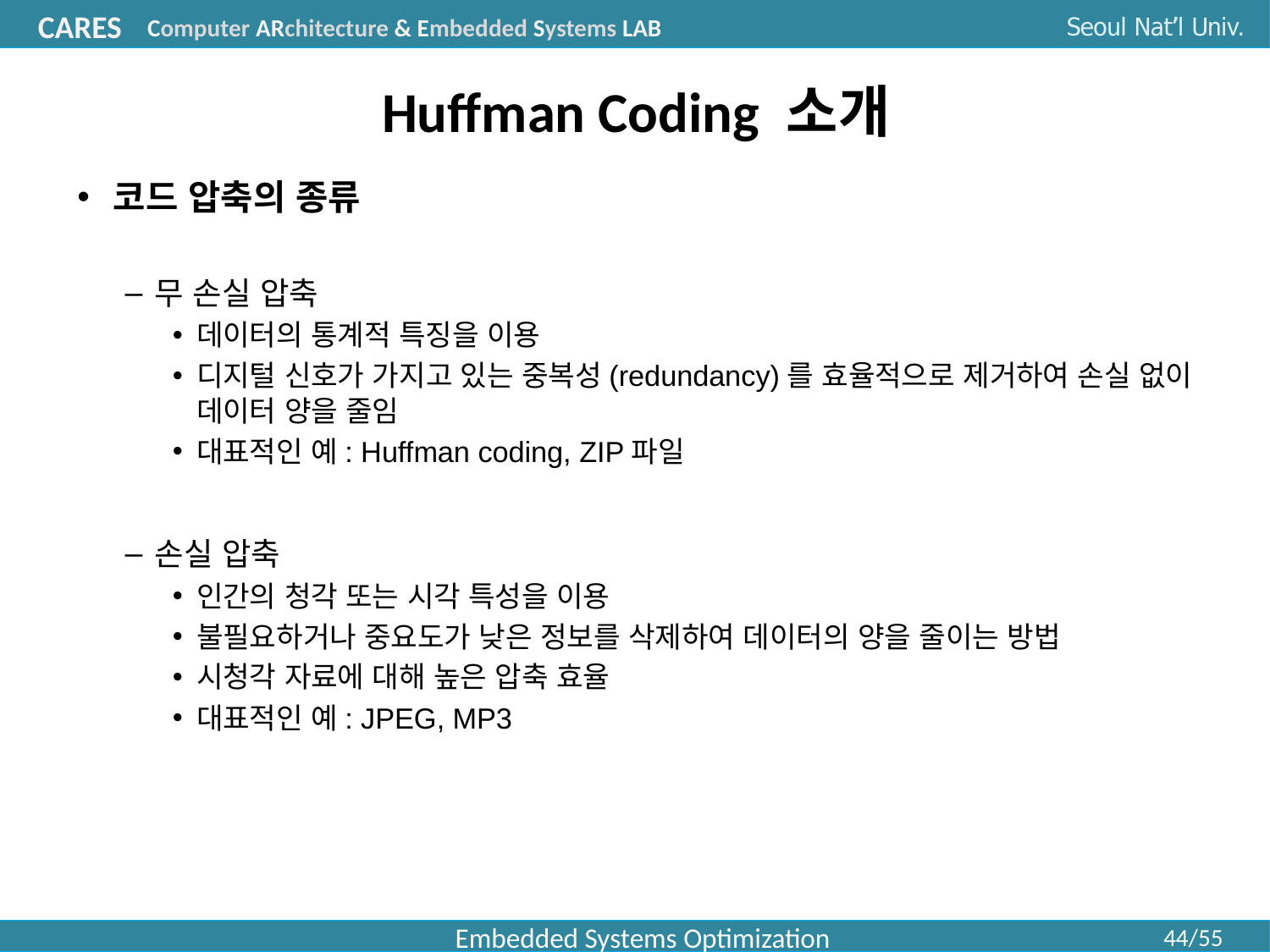

# Huffman Coding 소개
코드 압축의 종류

무 손실 압축
데이터의 통계적 특징을 이용
디지털 신호가 가지고 있는 중복성(redundancy)를 효율적으로 제거하여 손실 없이 데이터 양을 줄임
대표적인 예: Huffman coding, ZIP파일

손실 압축
인간의 청각 또는 시각 특성을 이용
불필요하거나 중요도가 낮은 정보를 삭제하여 데이터의 양을 줄이는 방법
시청각 자료에 대해 높은 압축 효율
대표적인 예: JPEG, MP3
Embedded Systems Optimization
44/55